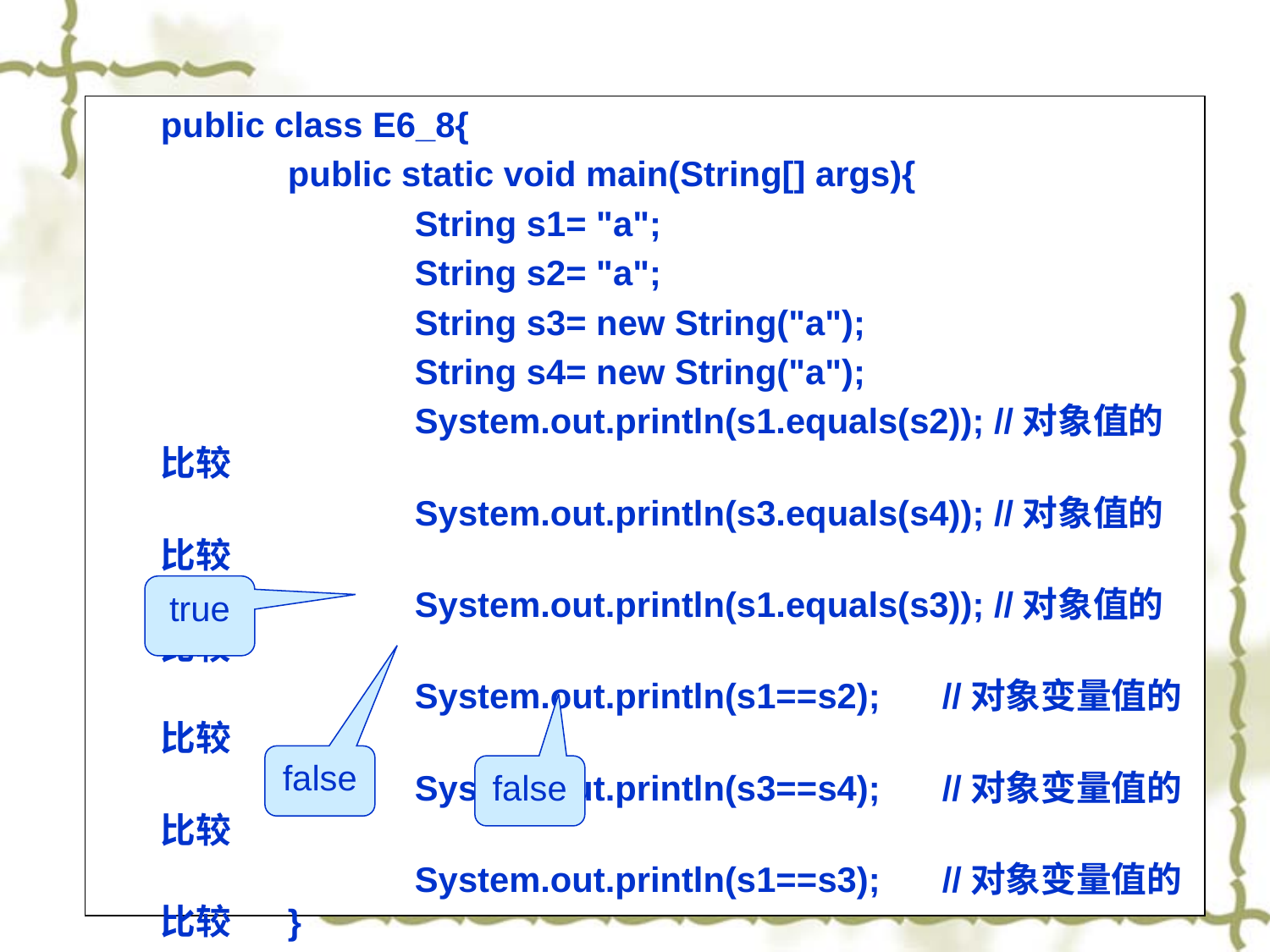

public class E6_8{
	public static void main(String[] args){
		String s1= "a";
		String s2= "a";
		String s3= new String("a");
		String s4= new String("a");
		System.out.println(s1.equals(s2)); //对象值的比较
		System.out.println(s3.equals(s4)); //对象值的比较
		System.out.println(s1.equals(s3)); //对象值的比较
		System.out.println(s1==s2); 	  //对象变量值的比较
		System.out.println(s3==s4);	  //对象变量值的比较
		System.out.println(s1==s3); 	  //对象变量值的比较	}
}
true
false
false